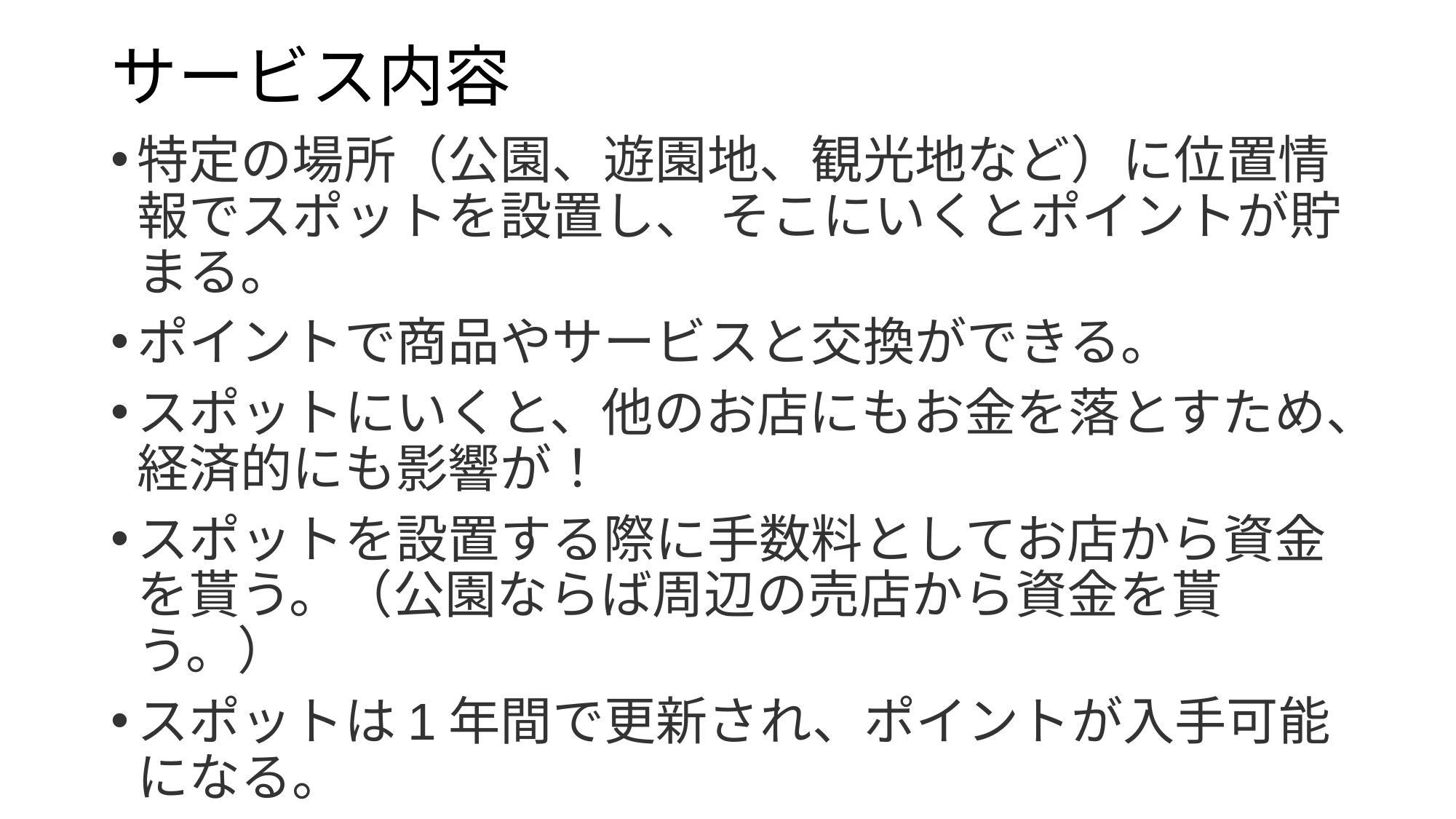

# サービス内容
特定の場所（公園、遊園地、観光地など）に位置情報でスポットを設置し、 そこにいくとポイントが貯まる。
ポイントで商品やサービスと交換ができる。
スポットにいくと、他のお店にもお金を落とすため、経済的にも影響が！
スポットを設置する際に手数料としてお店から資金を貰う。（公園ならば周辺の売店から資金を貰う。）
スポットは1年間で更新され、ポイントが入手可能になる。